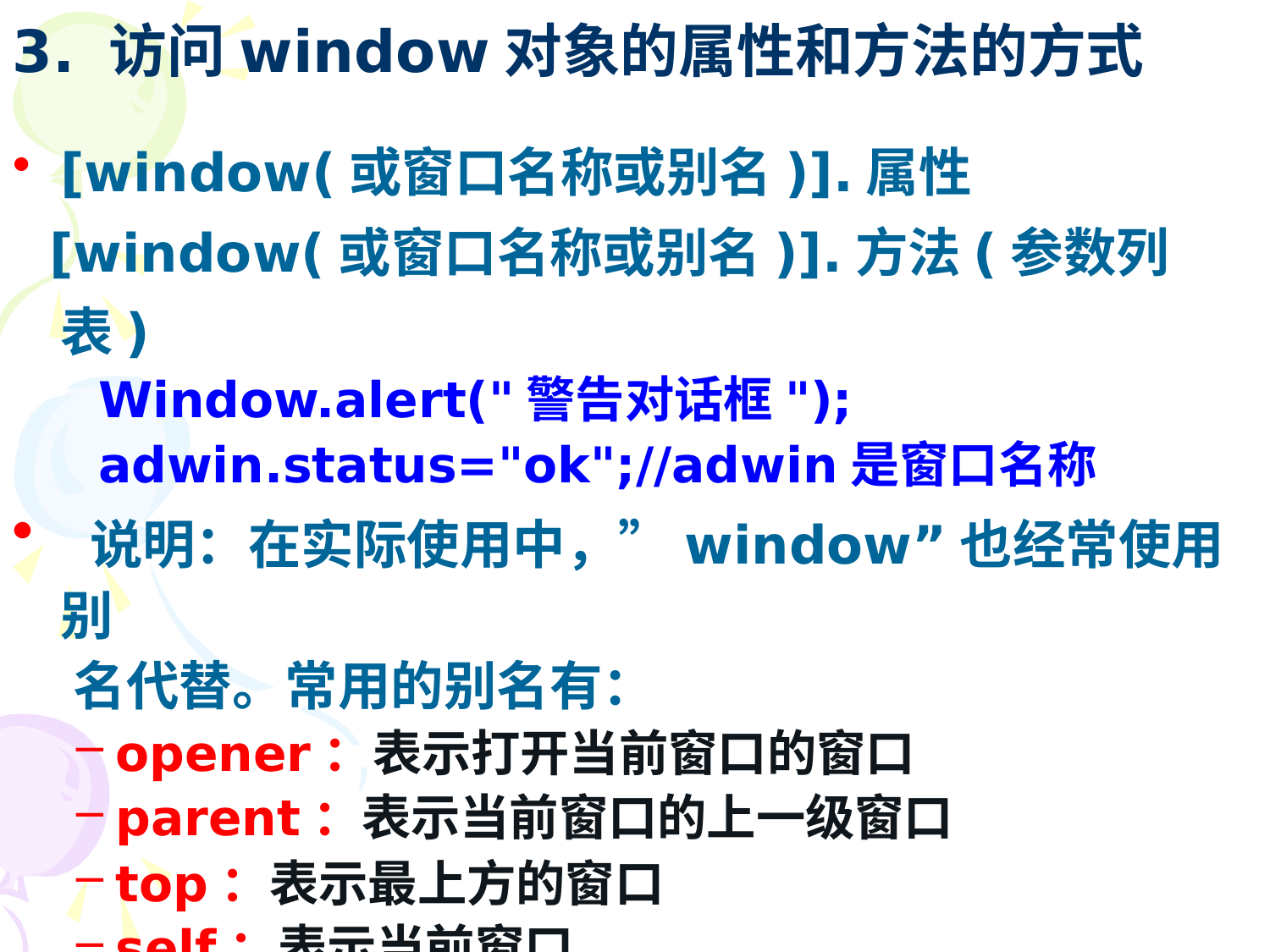

# 3. 访问window对象的属性和方法的方式
[window(或窗口名称或别名)].属性
  [window(或窗口名称或别名)].方法(参数列表)
     Window.alert("警告对话框");
     adwin.status="ok";//adwin是窗口名称
 说明：在实际使用中，”window”也经常使用别
    名代替。常用的别名有：
opener：表示打开当前窗口的窗口
parent：表示当前窗口的上一级窗口
top：表示最上方的窗口
self：表示当前窗口
    例如：self.close();